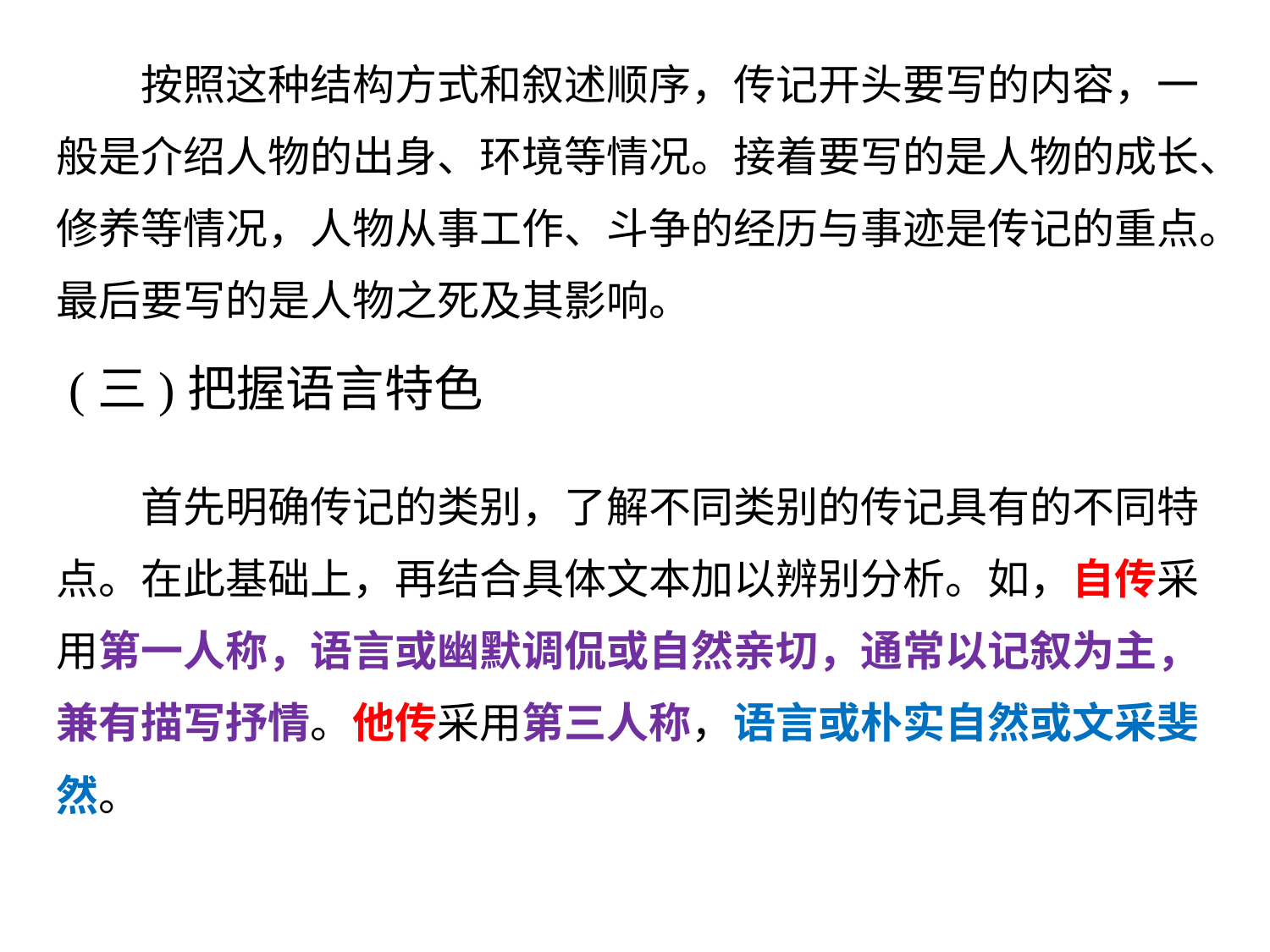

按照这种结构方式和叙述顺序，传记开头要写的内容，一

般是介绍人物的出身、环境等情况。接着要写的是人物的成长、

修养等情况，人物从事工作、斗争的经历与事迹是传记的重点。

最后要写的是人物之死及其影响。
(三)把握语言特色
	首先明确传记的类别，了解不同类别的传记具有的不同特

点。在此基础上，再结合具体文本加以辨别分析。如，自传采

用第一人称，语言或幽默调侃或自然亲切，通常以记叙为主，

兼有描写抒情。他传采用第三人称，语言或朴实自然或文采斐

然。